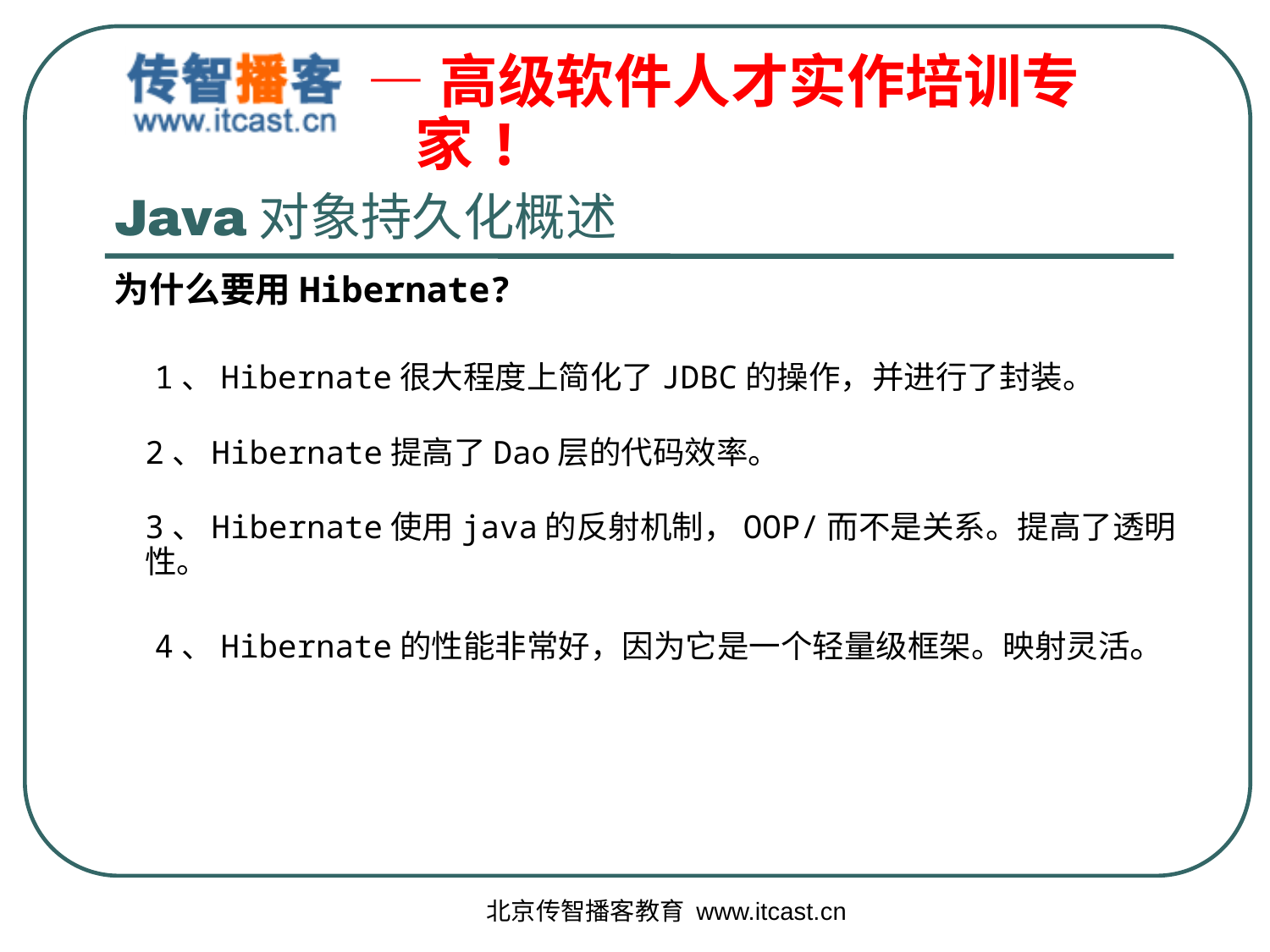

# Java对象持久化概述
 为什么要用Hibernate?

   1、Hibernate很大程度上简化了JDBC的操作，并进行了封装。
2、Hibernate提高了Dao层的代码效率。
3、Hibernate使用java的反射机制，OOP/而不是关系。提高了透明性。

   4、Hibernate的性能非常好，因为它是一个轻量级框架。映射灵活。
北京传智播客教育 www.itcast.cn